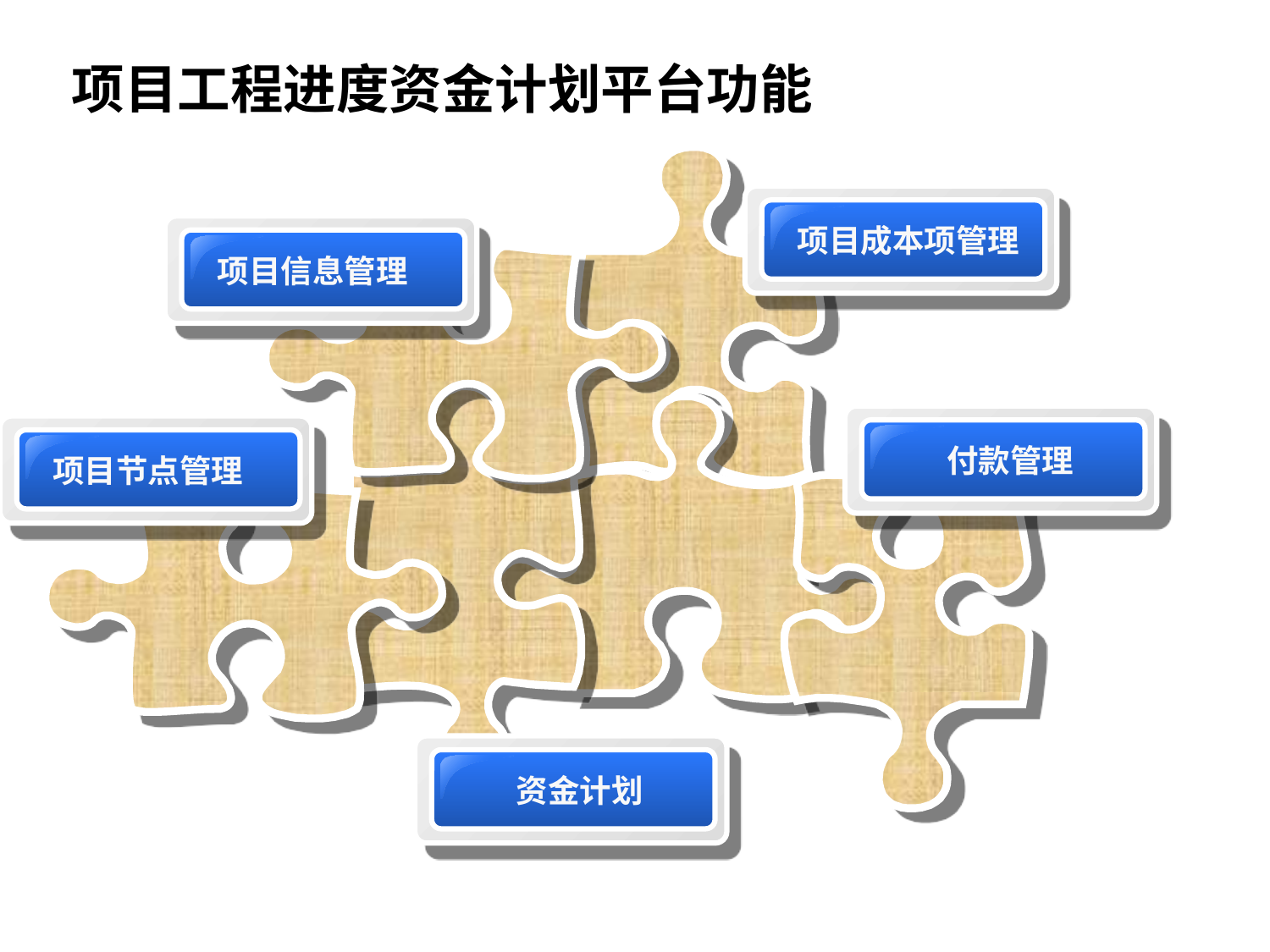

项目工程进度资金计划平台功能

项目成本项管理

项目信息管理

付款管理

项目节点管理

资金计划